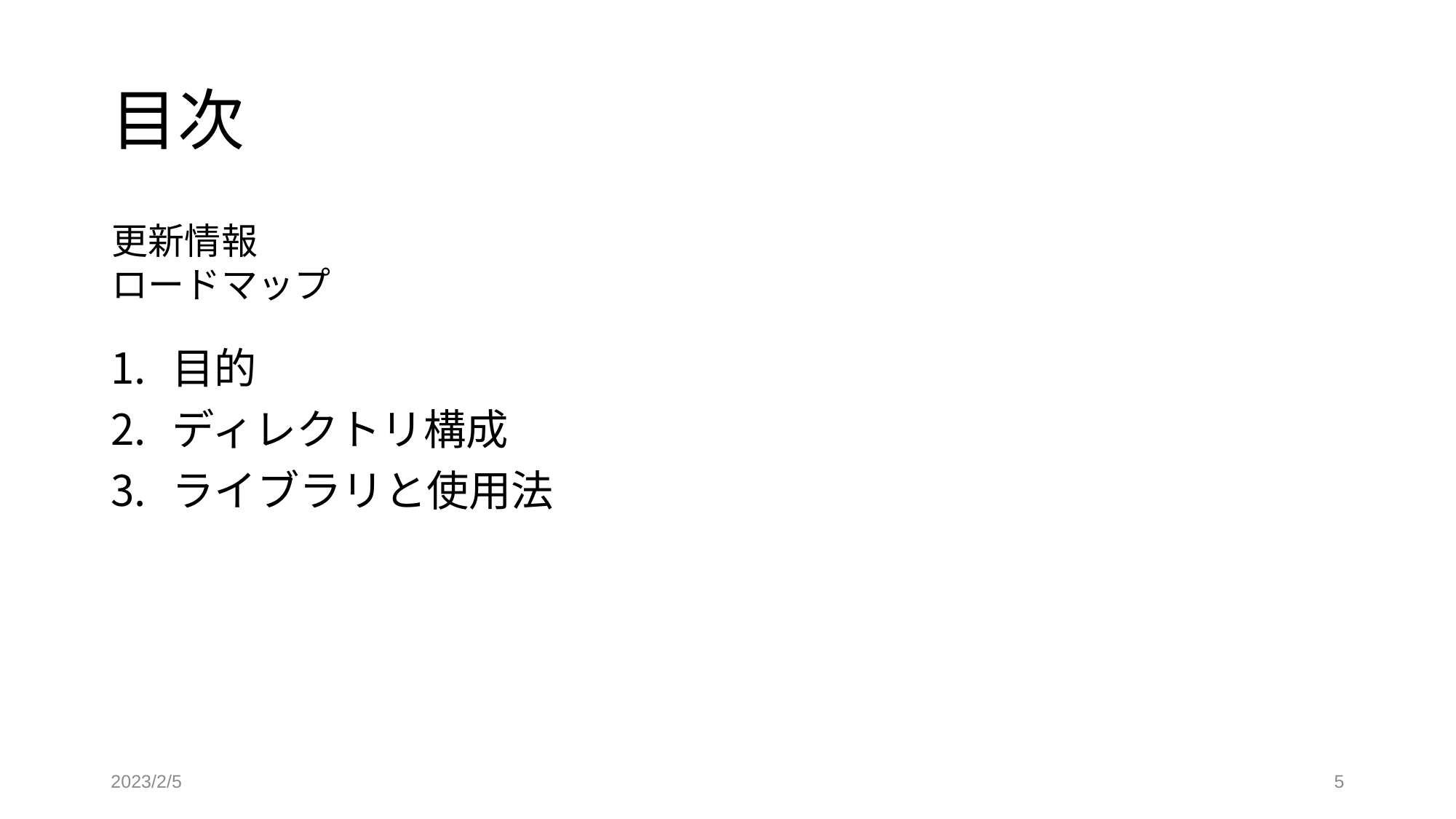

# 目次
更新情報
ロードマップ
目的
ディレクトリ構成
ライブラリと使用法

2023/2/5
5